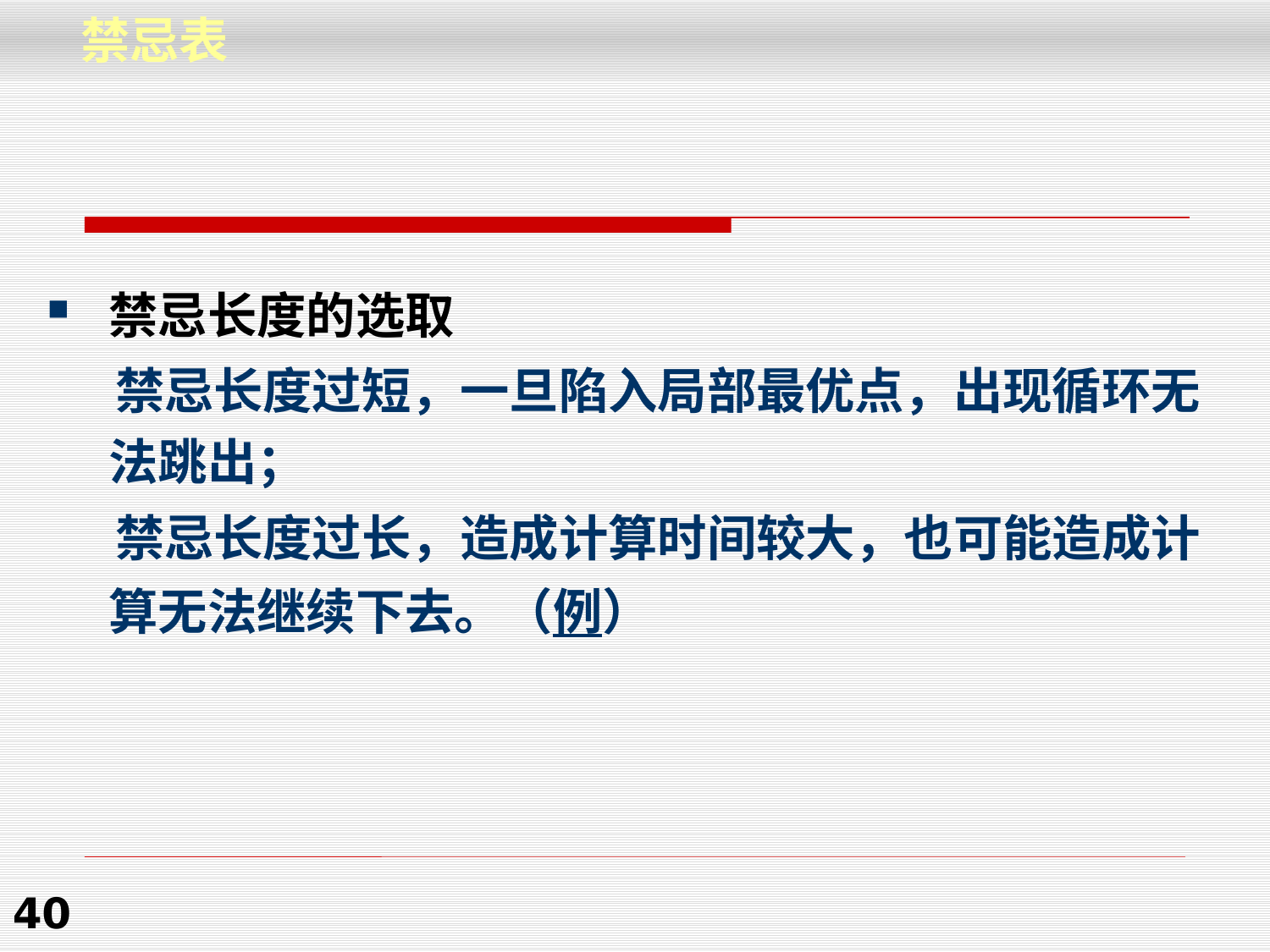

禁忌表

禁忌长度的选取
     禁忌长度过短，一旦陷入局部最优点，出现循环无法跳出；
     禁忌长度过长，造成计算时间较大，也可能造成计算无法继续下去。（例）